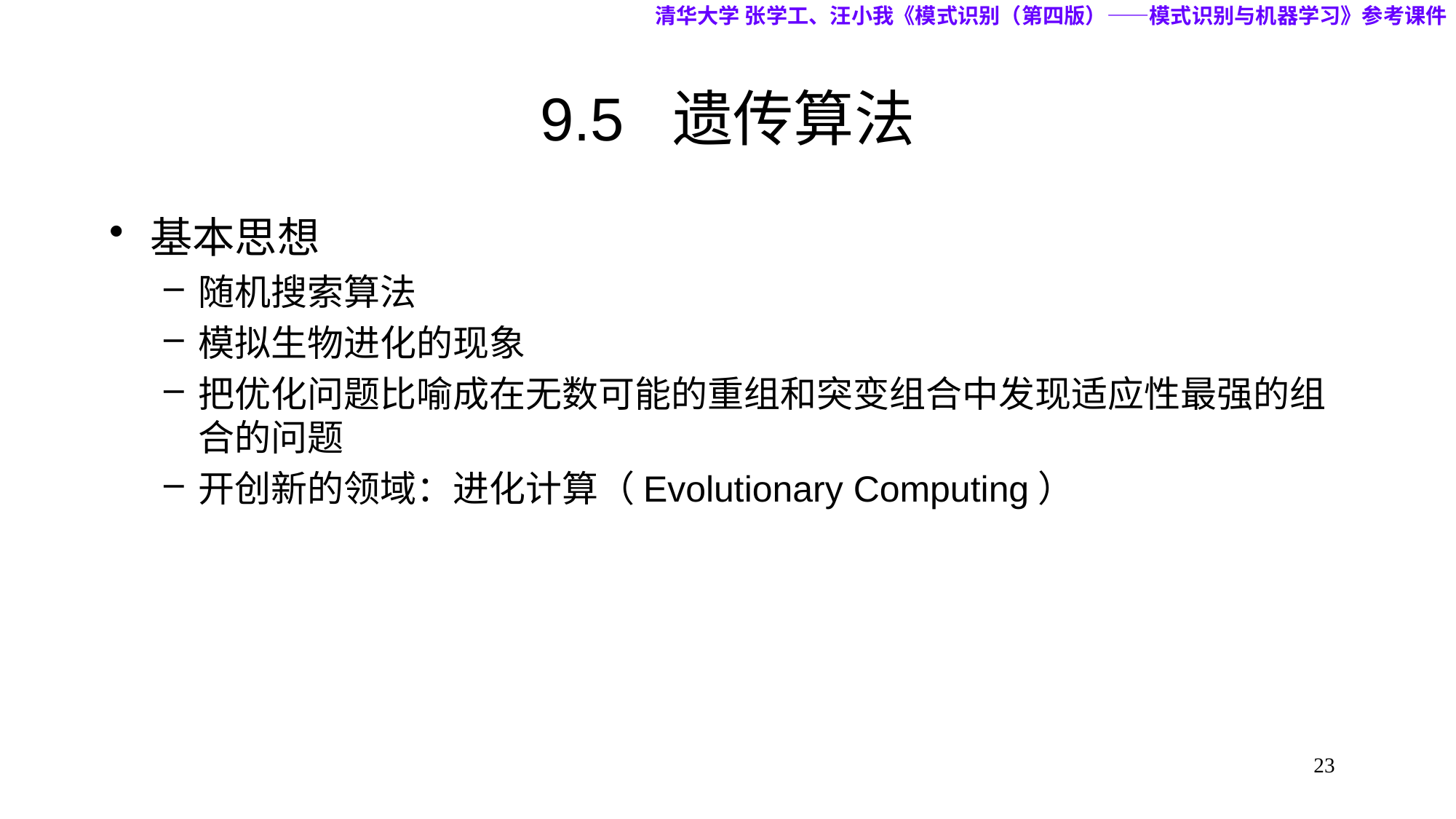

清华大学 张学工、汪小我《模式识别（第四版）——模式识别与机器学习》参考课件
# 9.5  遗传算法
基本思想
随机搜索算法
模拟生物进化的现象
把优化问题比喻成在无数可能的重组和突变组合中发现适应性最强的组合的问题
开创新的领域：进化计算（Evolutionary Computing）

23